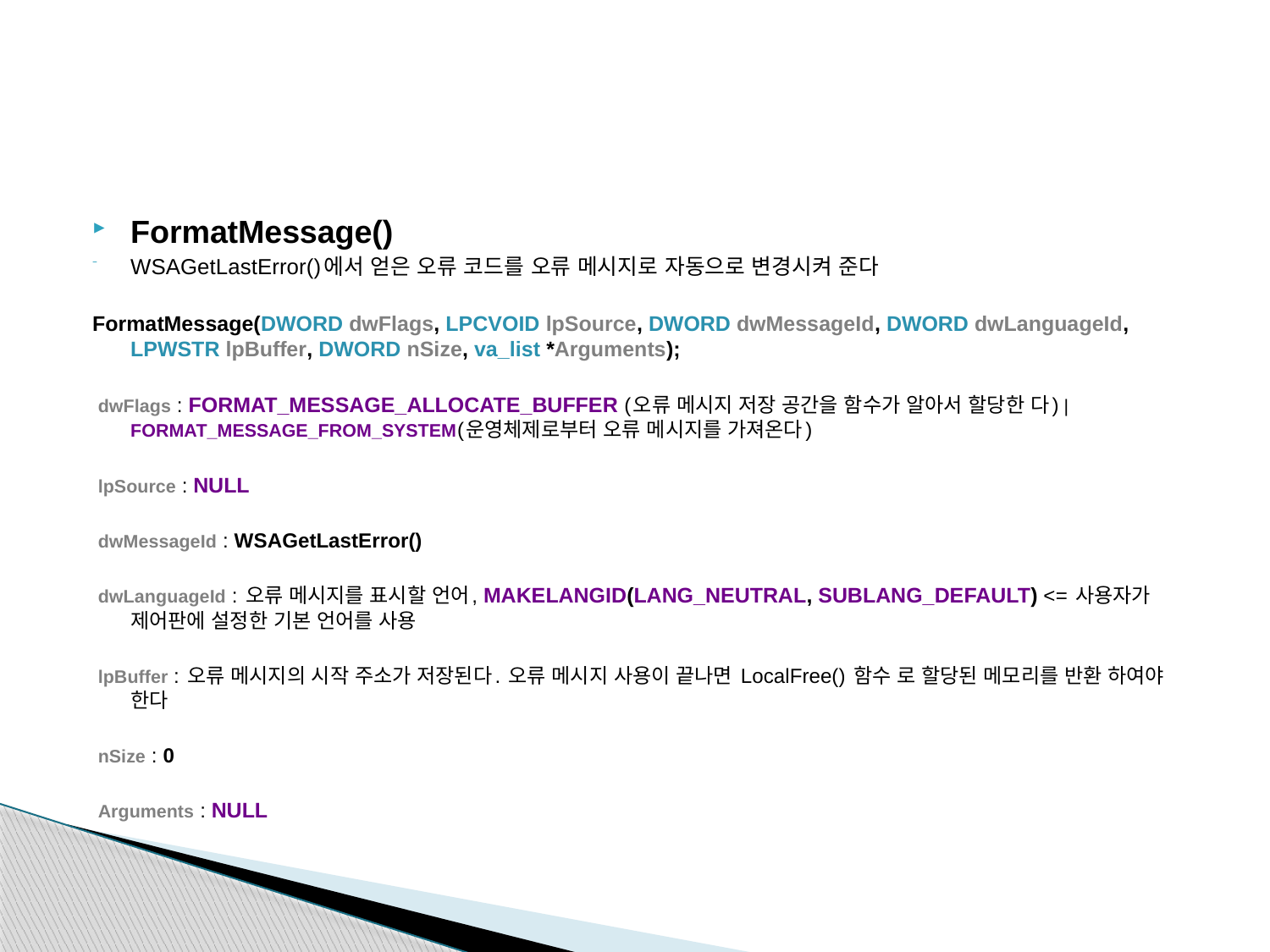

#
FormatMessage()
WSAGetLastError()에서 얻은 오류 코드를 오류 메시지로 자동으로 변경시켜 준다

FormatMessage(DWORD dwFlags, LPCVOID lpSource, DWORD dwMessageId, DWORD dwLanguageId, LPWSTR lpBuffer, DWORD nSize, va_list *Arguments);

 dwFlags : FORMAT_MESSAGE_ALLOCATE_BUFFER (오류 메시지 저장 공간을 함수가 알아서 할당한 다) | FORMAT_MESSAGE_FROM_SYSTEM(운영체제로부터 오류 메시지를 가져온다)

 lpSource : NULL

 dwMessageId : WSAGetLastError()

 dwLanguageId : 오류 메시지를 표시할 언어, MAKELANGID(LANG_NEUTRAL, SUBLANG_DEFAULT) <= 사용자가 제어판에 설정한 기본 언어를 사용

 lpBuffer : 오류 메시지의 시작 주소가 저장된다. 오류 메시지 사용이 끝나면 LocalFree() 함수 로 할당된 메모리를 반환 하여야 한다

 nSize : 0

 Arguments : NULL